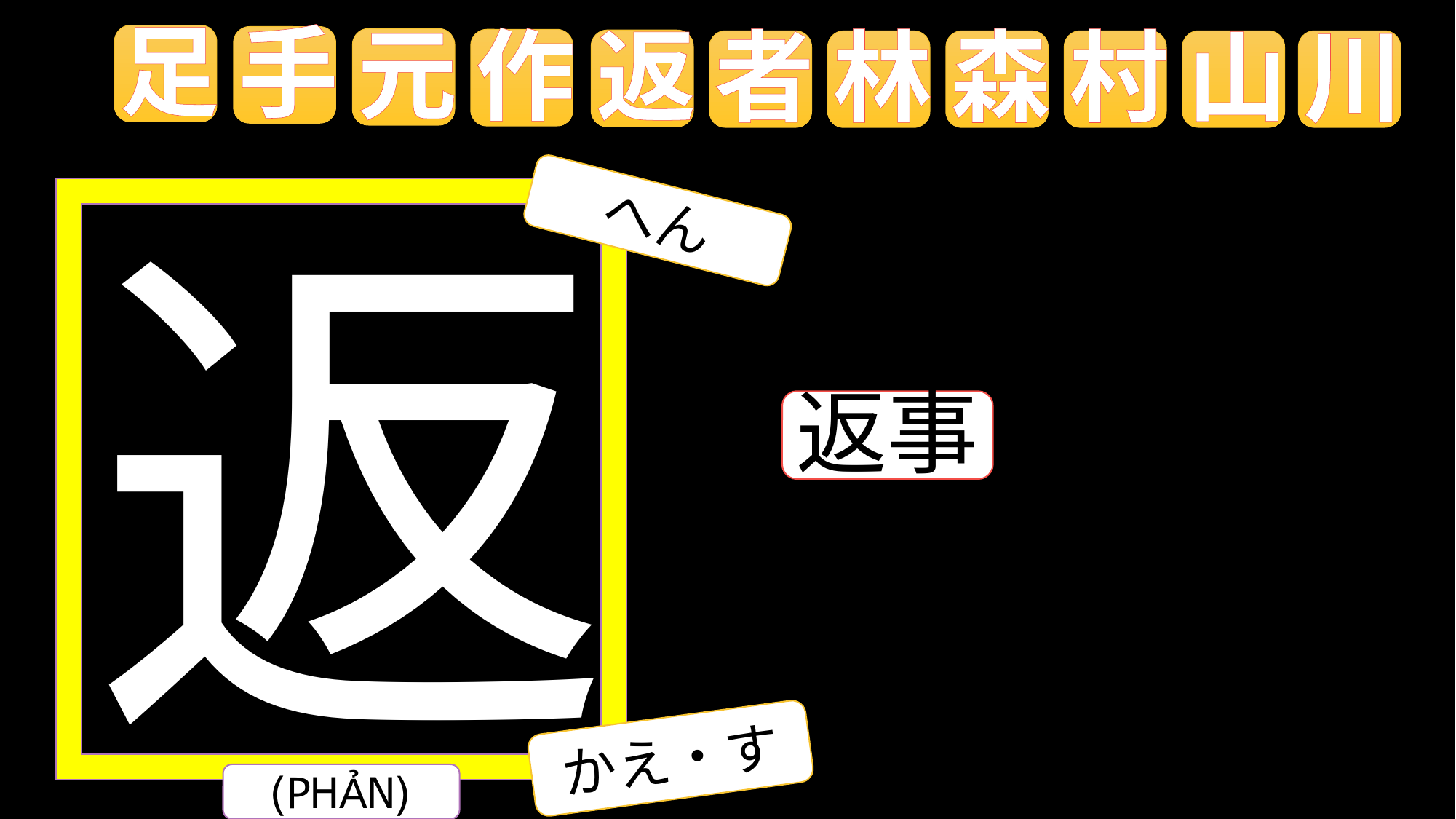

足
手
元
作
返
者
村
山
川
林
森
返
へん
返事
かえ・す
(PHẢN)